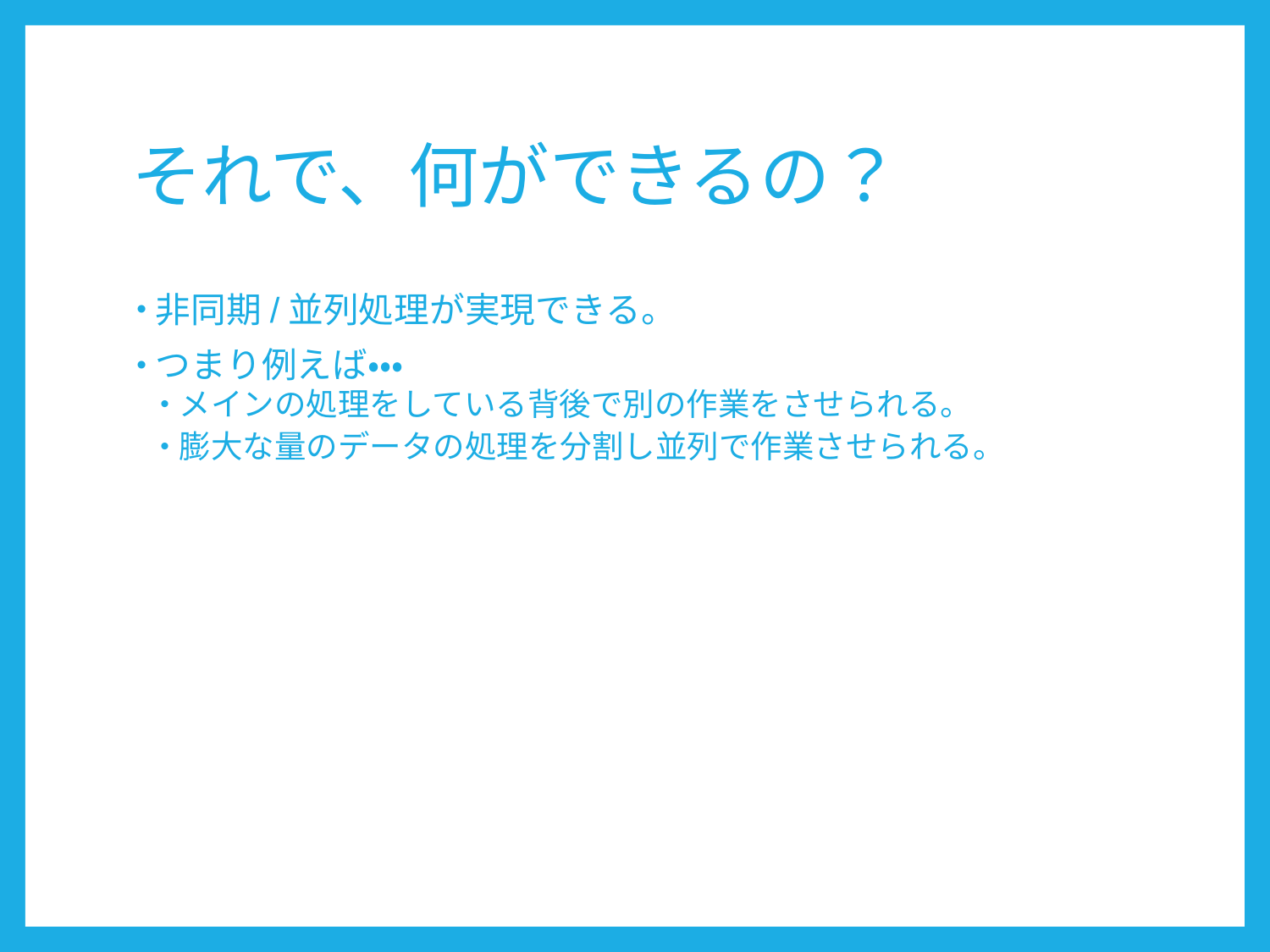

# それで、何ができるの？
非同期/並列処理が実現できる。
つまり例えば・・・
メインの処理をしている背後で別の作業をさせられる。
膨大な量のデータの処理を分割し並列で作業させられる。